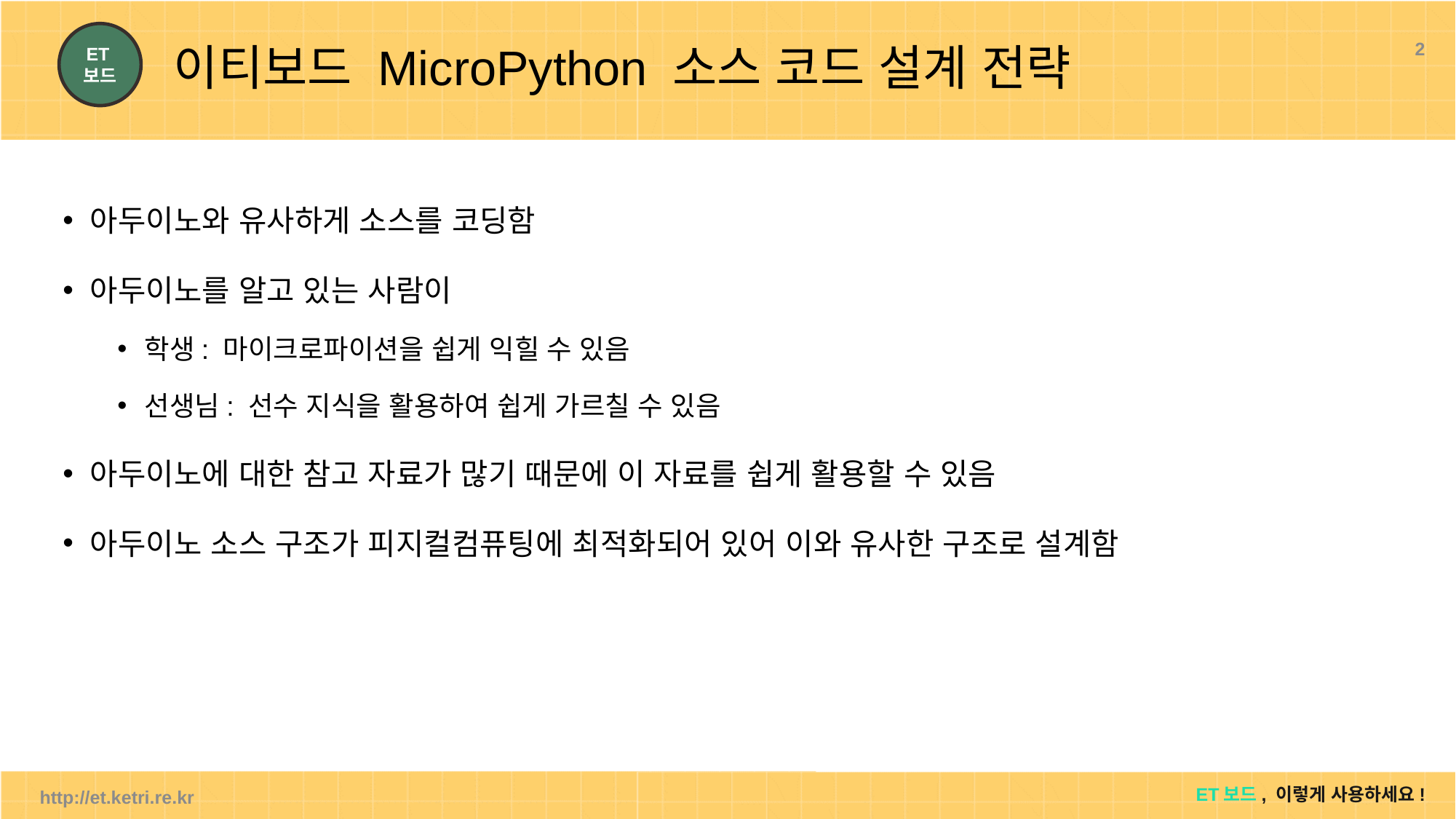

2
# 이티보드 MicroPython 소스 코드 설계 전략
아두이노와 유사하게 소스를 코딩함
아두이노를 알고 있는 사람이
학생: 마이크로파이션을 쉽게 익힐 수 있음
선생님: 선수 지식을 활용하여 쉽게 가르칠 수 있음
아두이노에 대한 참고 자료가 많기 때문에 이 자료를 쉽게 활용할 수 있음
아두이노 소스 구조가 피지컬컴퓨팅에 최적화되어 있어 이와 유사한 구조로 설계함
http://et.ketri.re.kr